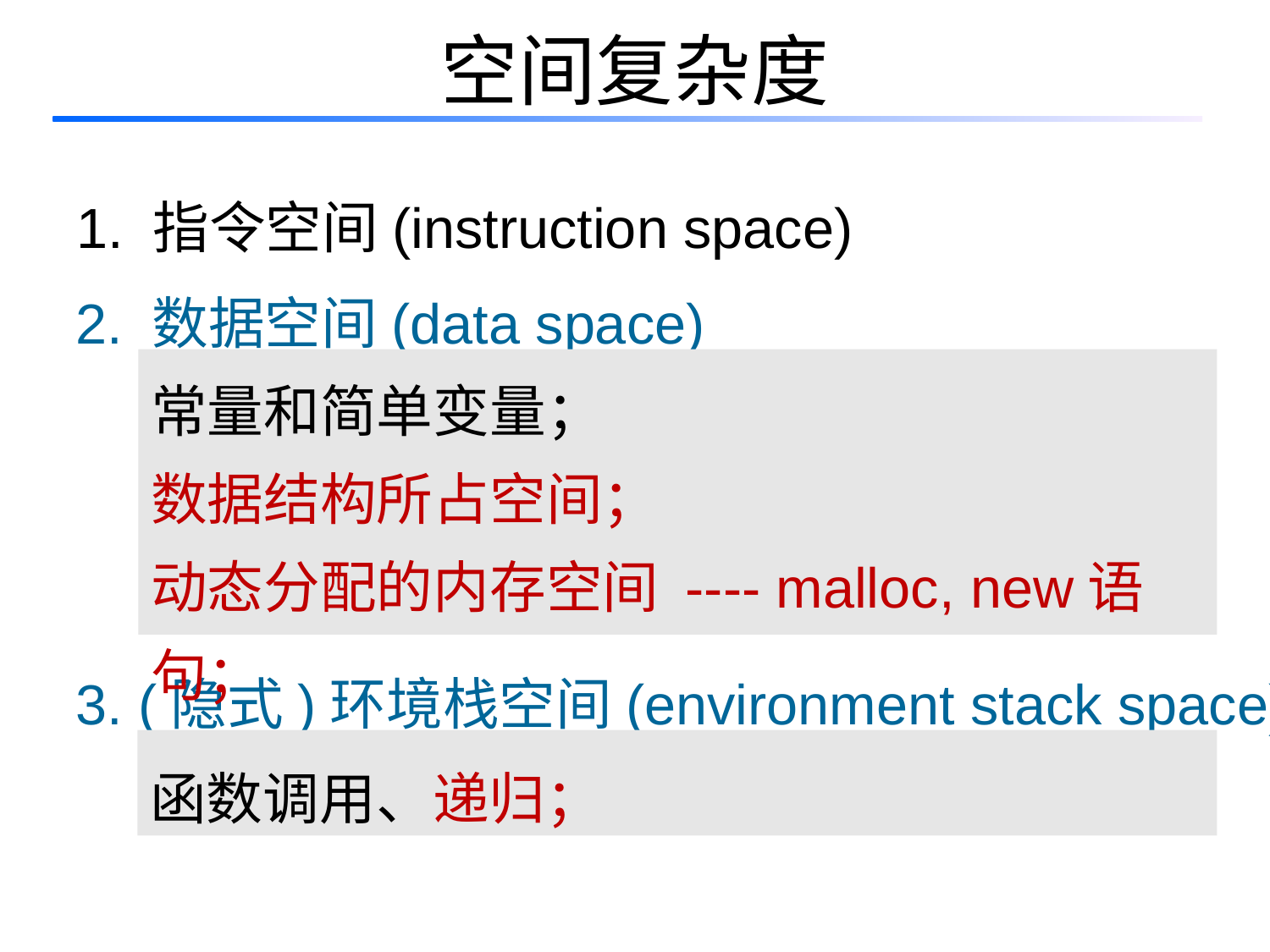

# 空间复杂度

1. 指令空间(instruction space)
2. 数据空间(data space)
常量和简单变量；
数据结构所占空间；
动态分配的内存空间 ---- malloc, new语句；
3. (隐式)环境栈空间(environment stack space)
函数调用、递归；